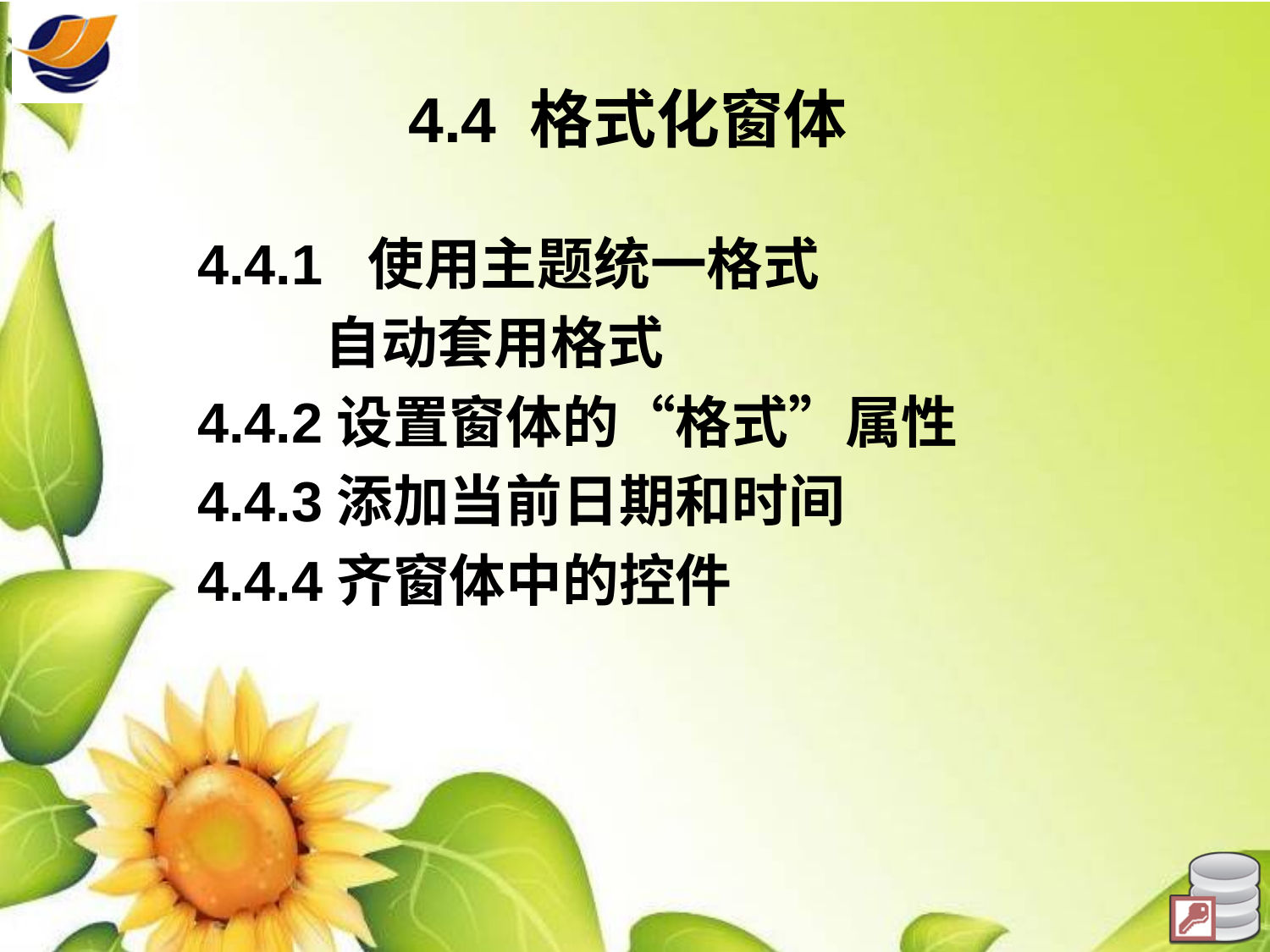

# 4.4 格式化窗体
4.4.1  使用主题统一格式
	自动套用格式
4.4.2设置窗体的“格式”属性
4.4.3添加当前日期和时间
4.4.4齐窗体中的控件